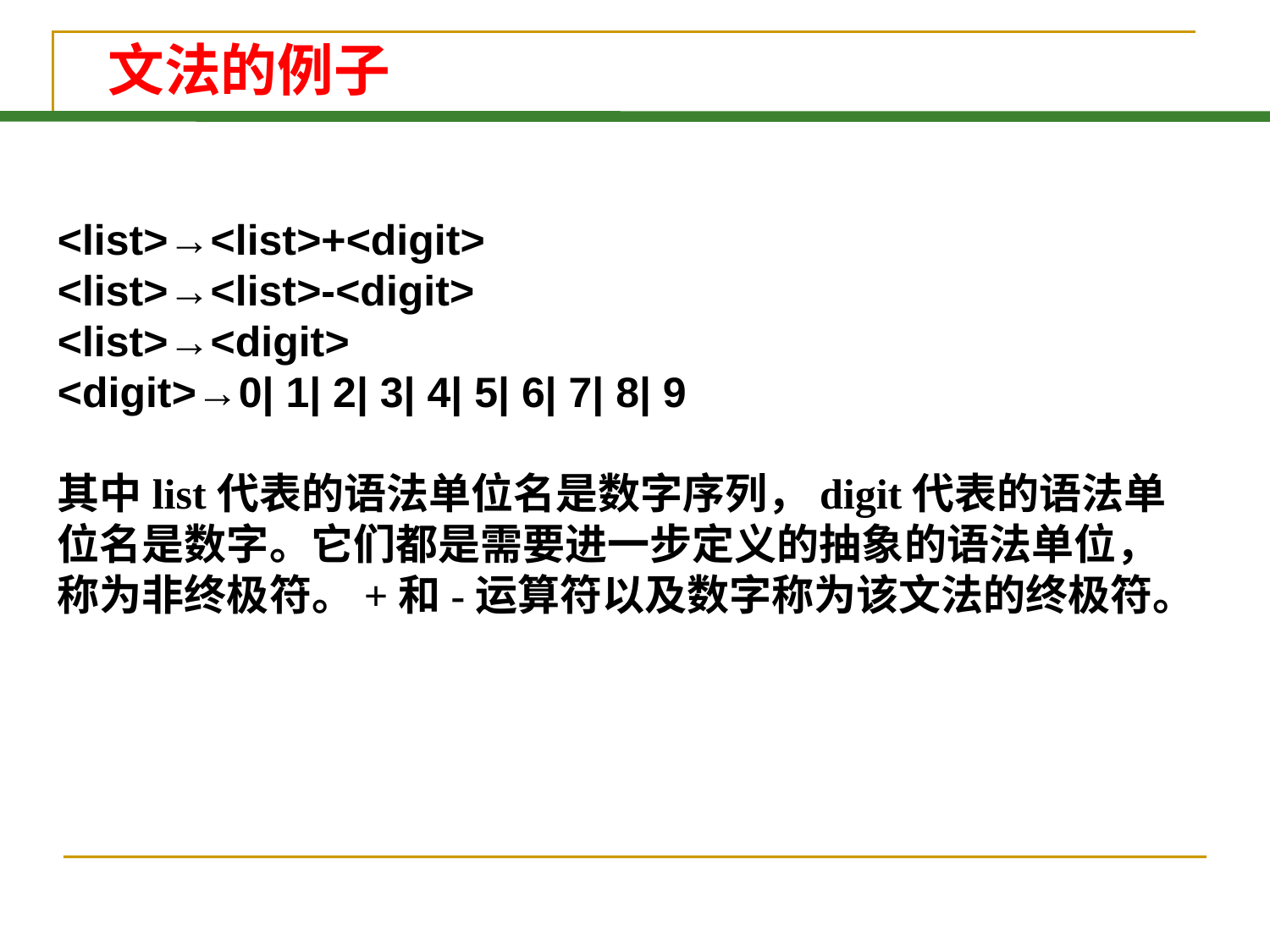

# 文法的例子

<list>→<list>+<digit>
<list>→<list>-<digit>
<list>→<digit>
<digit>→0| 1| 2| 3| 4| 5| 6| 7| 8| 9

其中list代表的语法单位名是数字序列，digit代表的语法单位名是数字。它们都是需要进一步定义的抽象的语法单位，称为非终极符。+和-运算符以及数字称为该文法的终极符。

12